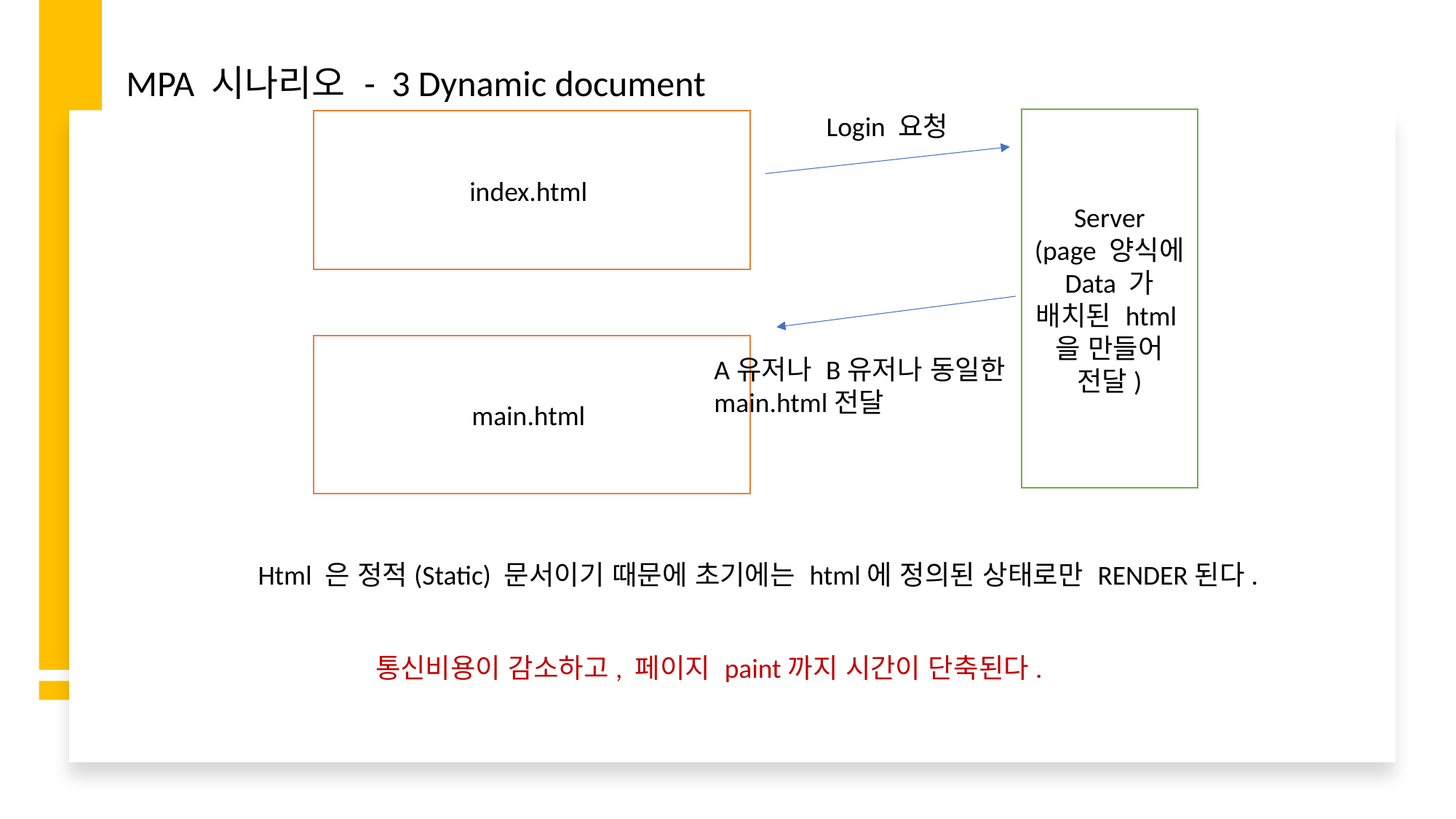

MPA 시나리오 -  3 Dynamic document
Login 요청
Server
(page 양식에 Data 가 배치된 html을 만들어 전달)

index.html

main.html
A유저나 B유저나 동일한 main.html전달
Html 은 정적(Static) 문서이기 때문에 초기에는 html에 정의된 상태로만 RENDER된다.
통신비용이 감소하고, 페이지 paint까지 시간이 단축된다.